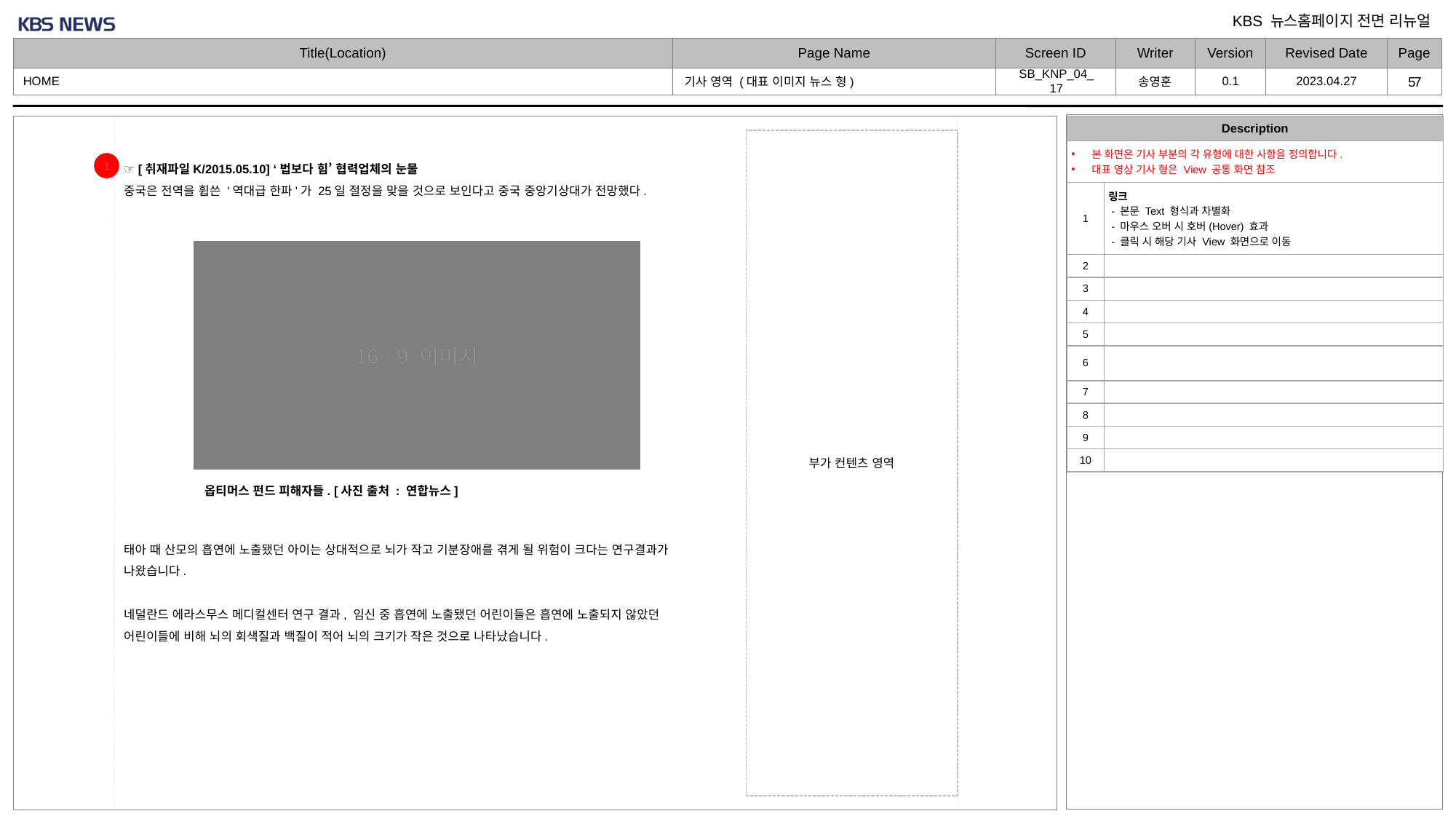

2023.04.27
0.1
HOME
SB_KNP_04_17
# 기사 영역 (대표 이미지 뉴스 형)
| Description |  |
| --- | --- |
| 본 화면은 기사 부분의 각 유형에 대한 사항을 정의합니다. 대표 영상 기사 형은 View 공통 화면 참조 |  |
| 1 | 링크 - 본문 Text 형식과 차별화 - 마우스 오버 시 호버(Hover) 효과 - 클릭 시 해당 기사 View 화면으로 이동 |
| 2 |  |
| 3 |  |
| 4 |  |
| 5 |  |
| 6 |  |
| 7 |  |
| 8 |  |
| 9 |  |
| 10 |  |
부가 컨텐츠 영역
☞ [취재파일K/2015.05.10] ‘법보다 힘’ 협력업체의 눈물
중국은 전역을 휩쓴 '역대급 한파'가 25일 절정을 맞을 것으로 보인다고 중국 중앙기상대가 전망했다.
1
16 : 9 이미지
옵티머스 펀드 피해자들. [사진 출처 : 연합뉴스]
태아 때 산모의 흡연에 노출됐던 아이는 상대적으로 뇌가 작고 기분장애를 겪게 될 위험이 크다는 연구결과가 나왔습니다.

네덜란드 에라스무스 메디컬센터 연구 결과, 임신 중 흡연에 노출됐던 어린이들은 흡연에 노출되지 않았던 어린이들에 비해 뇌의 회색질과 백질이 적어 뇌의 크기가 작은 것으로 나타났습니다.